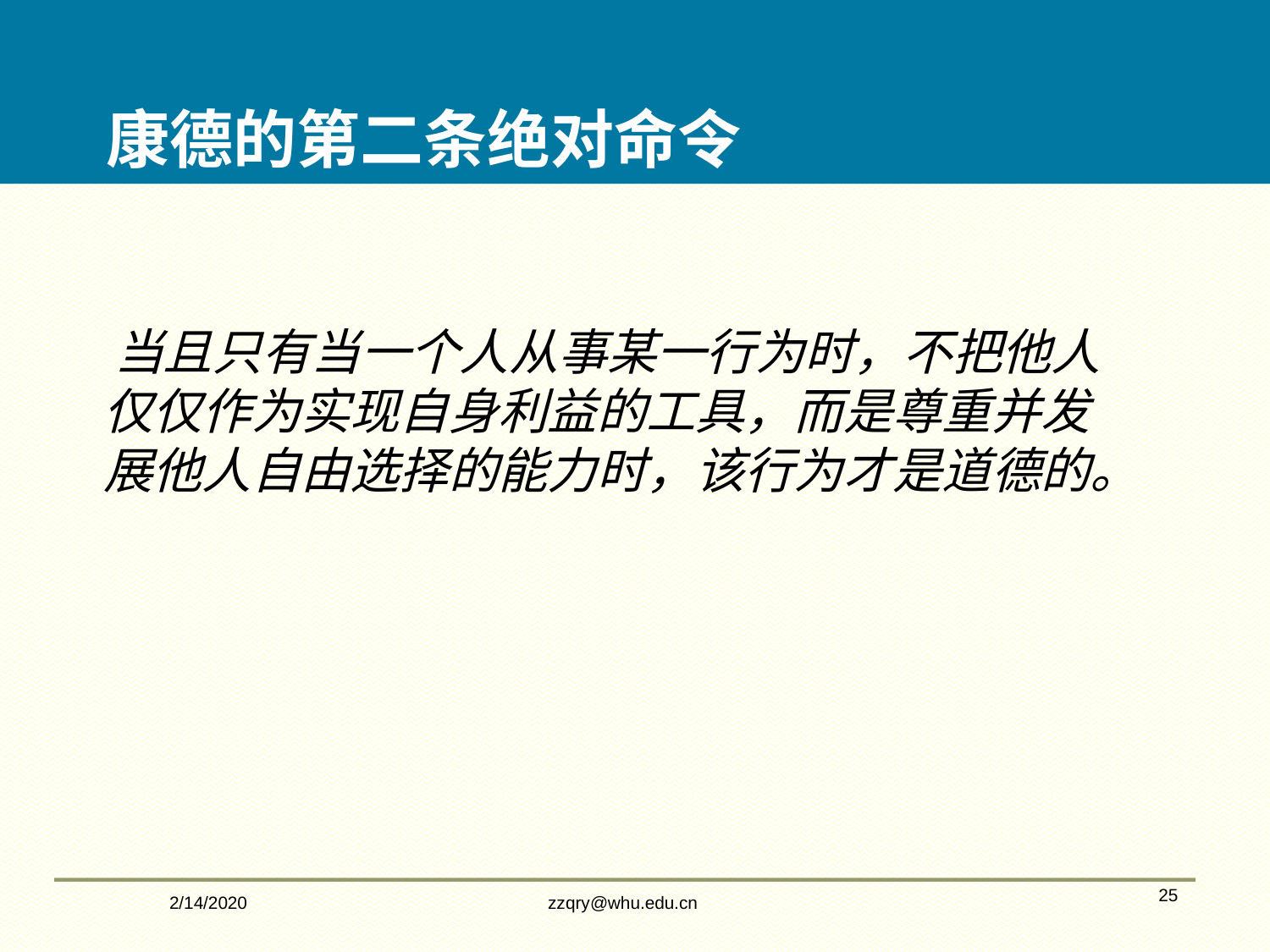

康德的第二条绝对命令
      当且只有当一个人从事某一行为时，不把他人仅仅作为实现自身利益的工具，而是尊重并发展他人自由选择的能力时，该行为才是道德的。
2/14/2020
zzqry@whu.edu.cn
25